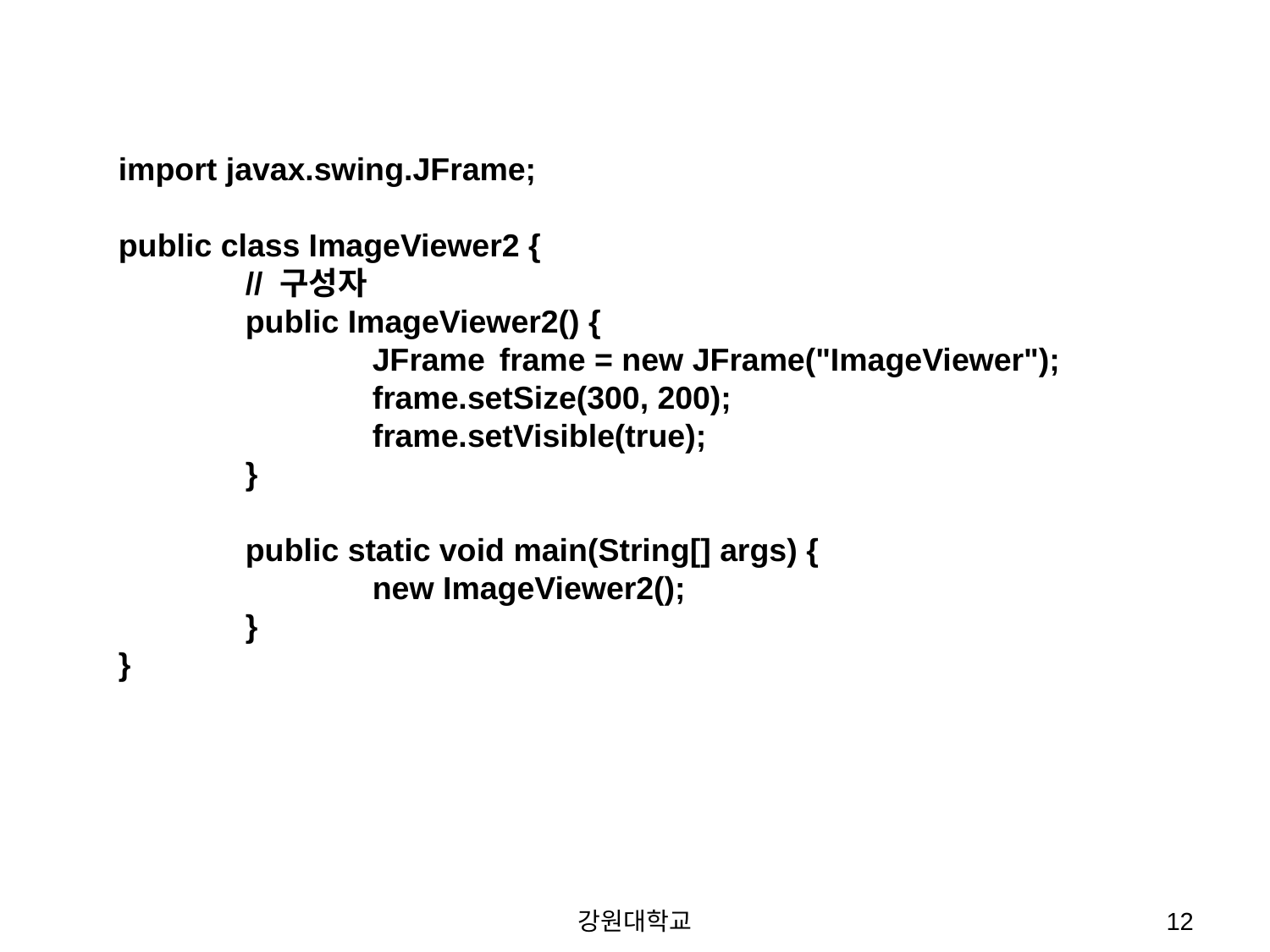

import javax.swing.JFrame;

public class ImageViewer2 {
	// 구성자
	public ImageViewer2() {
		JFrame	frame = new JFrame("ImageViewer");
		frame.setSize(300, 200);
		frame.setVisible(true);
	}

	public static void main(String[] args) {
		new ImageViewer2();
	}
}
강원대학교
12